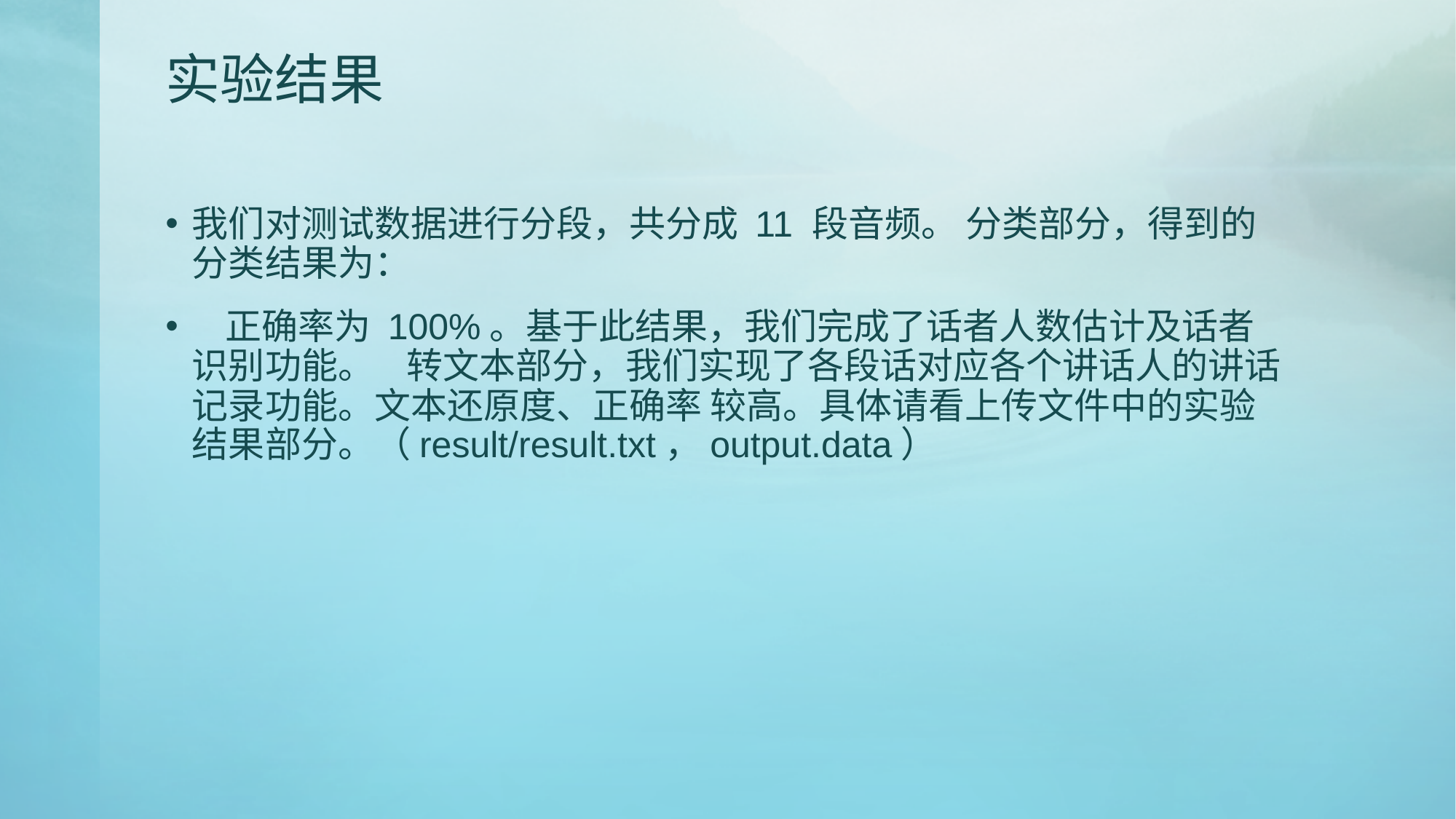

# 实验结果
我们对测试数据进行分段，共分成 11 段音频。 分类部分，得到的分类结果为：
   正确率为 100%。基于此结果，我们完成了话者人数估计及话者识别功能。    转文本部分，我们实现了各段话对应各个讲话人的讲话记录功能。文本还原度、正确率 较高。具体请看上传文件中的实验结果部分。（result/result.txt，output.data）